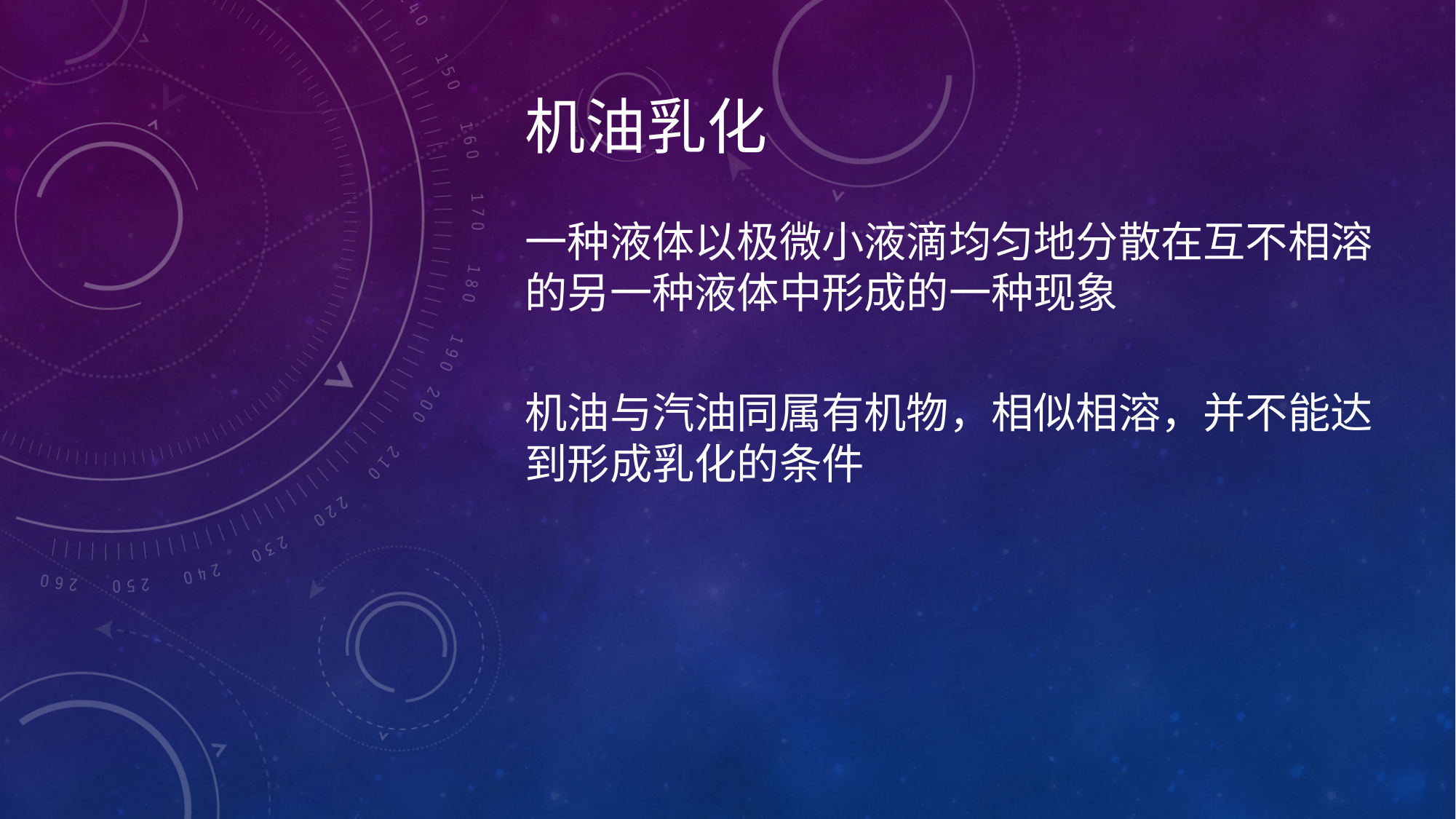

机油乳化
一种液体以极微小液滴均匀地分散在互不相溶的另一种液体中形成的一种现象
机油与汽油同属有机物，相似相溶，并不能达到形成乳化的条件